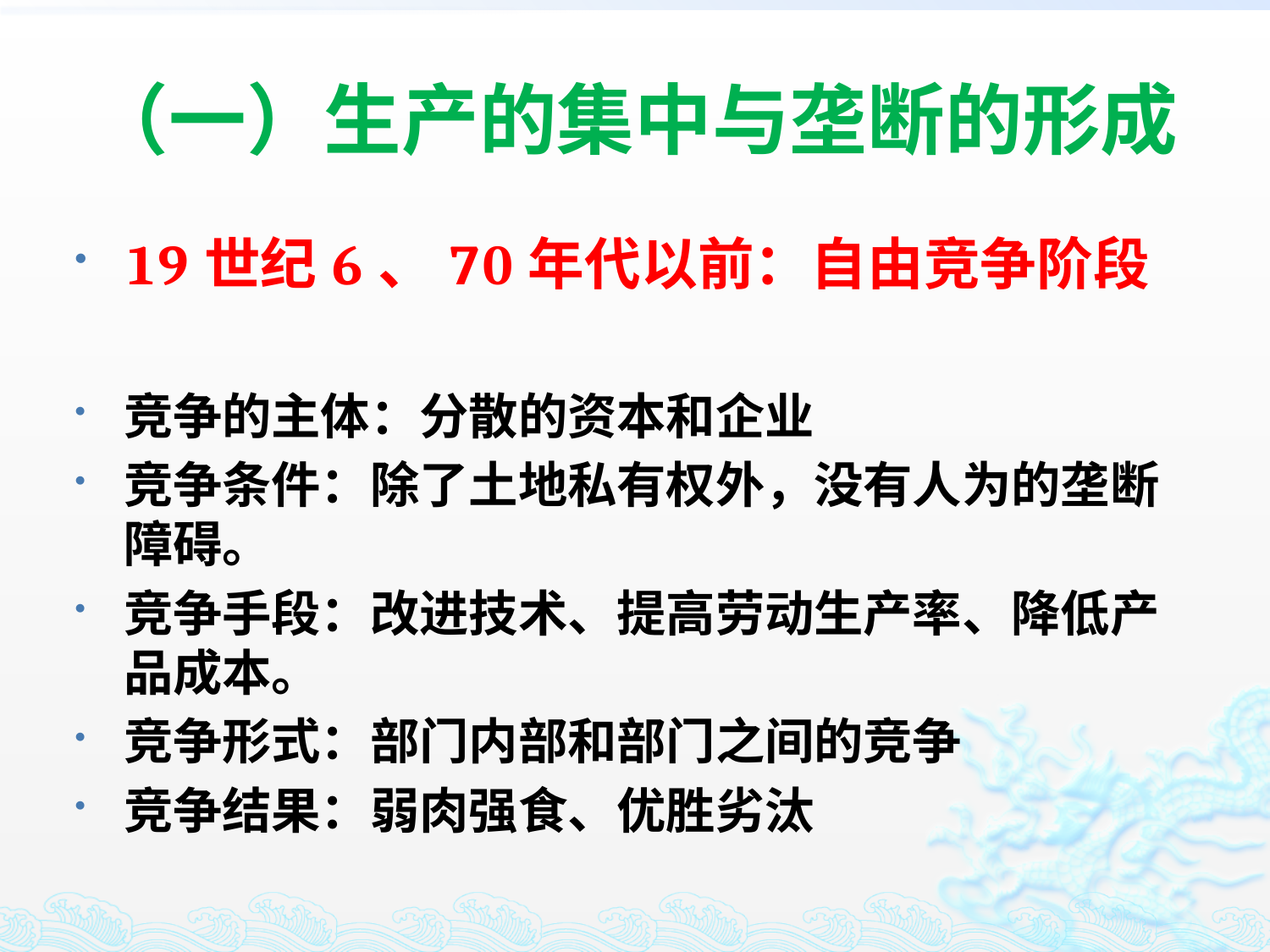

# （一）生产的集中与垄断的形成
19世纪6、70年代以前：自由竞争阶段

竞争的主体：分散的资本和企业
竞争条件：除了土地私有权外，没有人为的垄断障碍。
竞争手段：改进技术、提高劳动生产率、降低产品成本。
竞争形式：部门内部和部门之间的竞争
竞争结果：弱肉强食、优胜劣汰